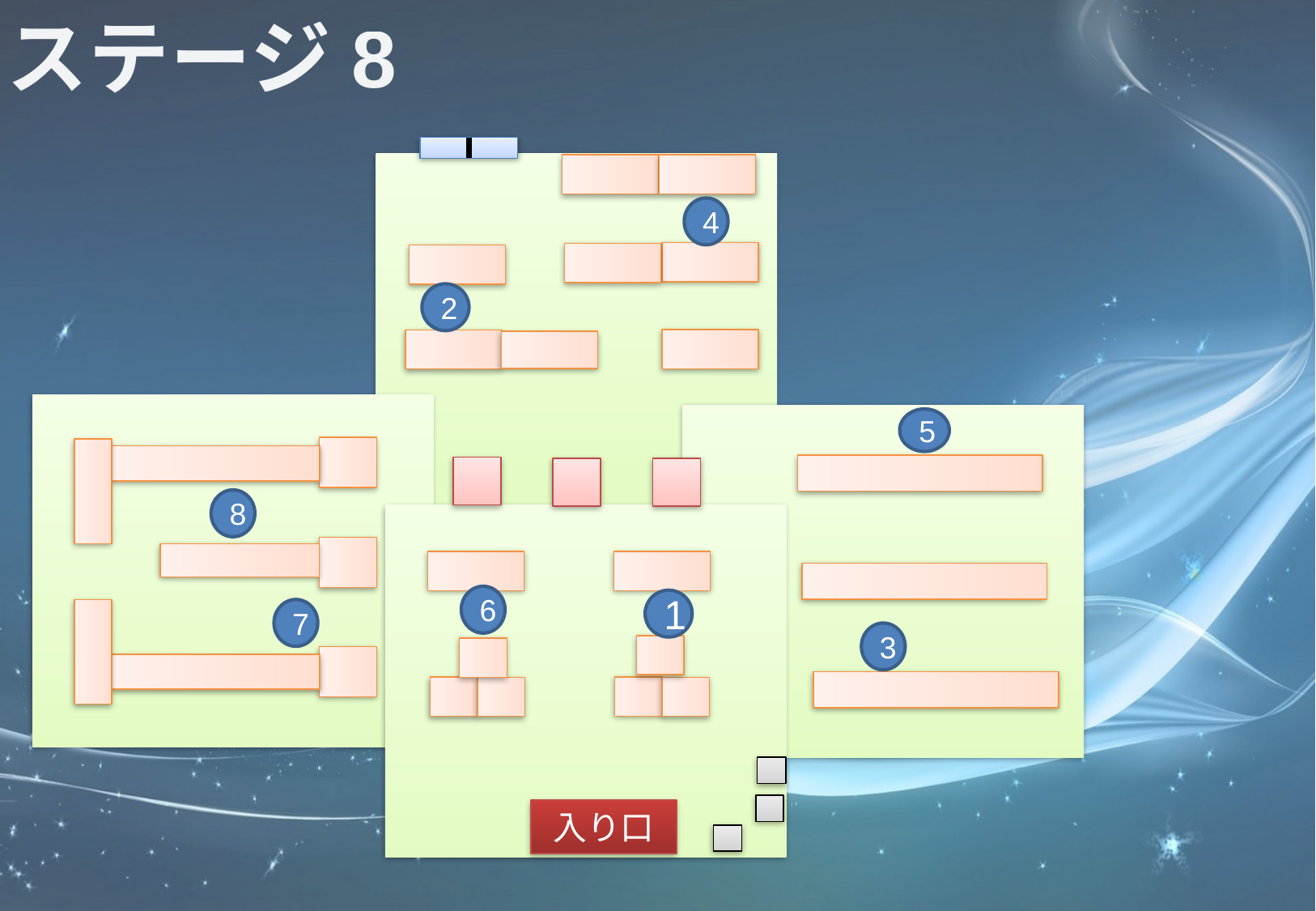

ステージ8

入り口

4
2
5
8
6
1
7
3